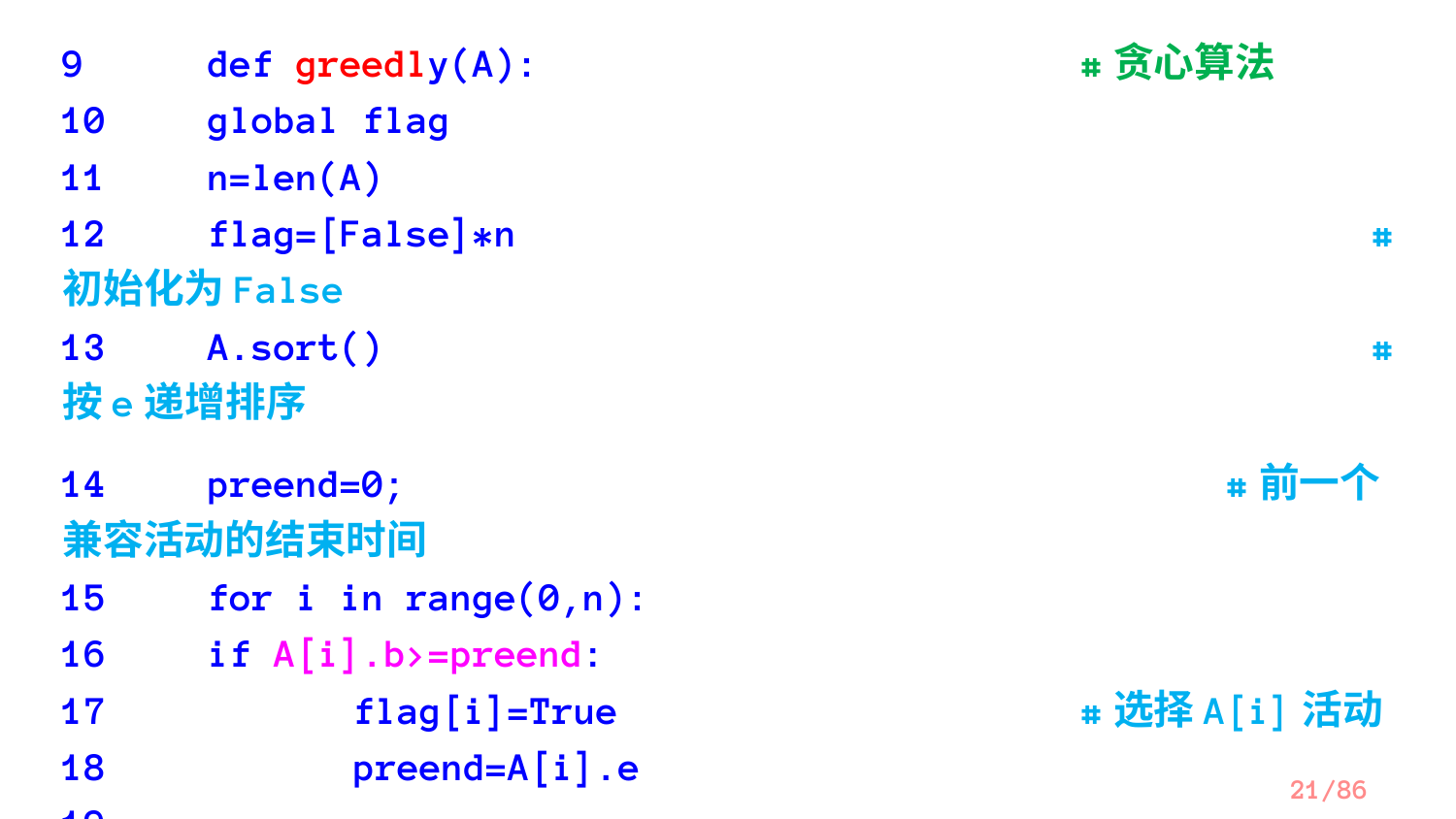

9	def greedly(A):		             	#贪心算法
10  	global flag
11  	n=len(A)
12  	flag=[False]*n      					#初始化为False
13  	A.sort()            					#按e递增排序
14  	preend=0;				           	#前一个兼容活动的结束时间
15  	for i in range(0,n):
16    	if A[i].b>=preend:
17      	flag[i]=True		        	#选择A[i]活动
18      	preend=A[i].e
19
21/86